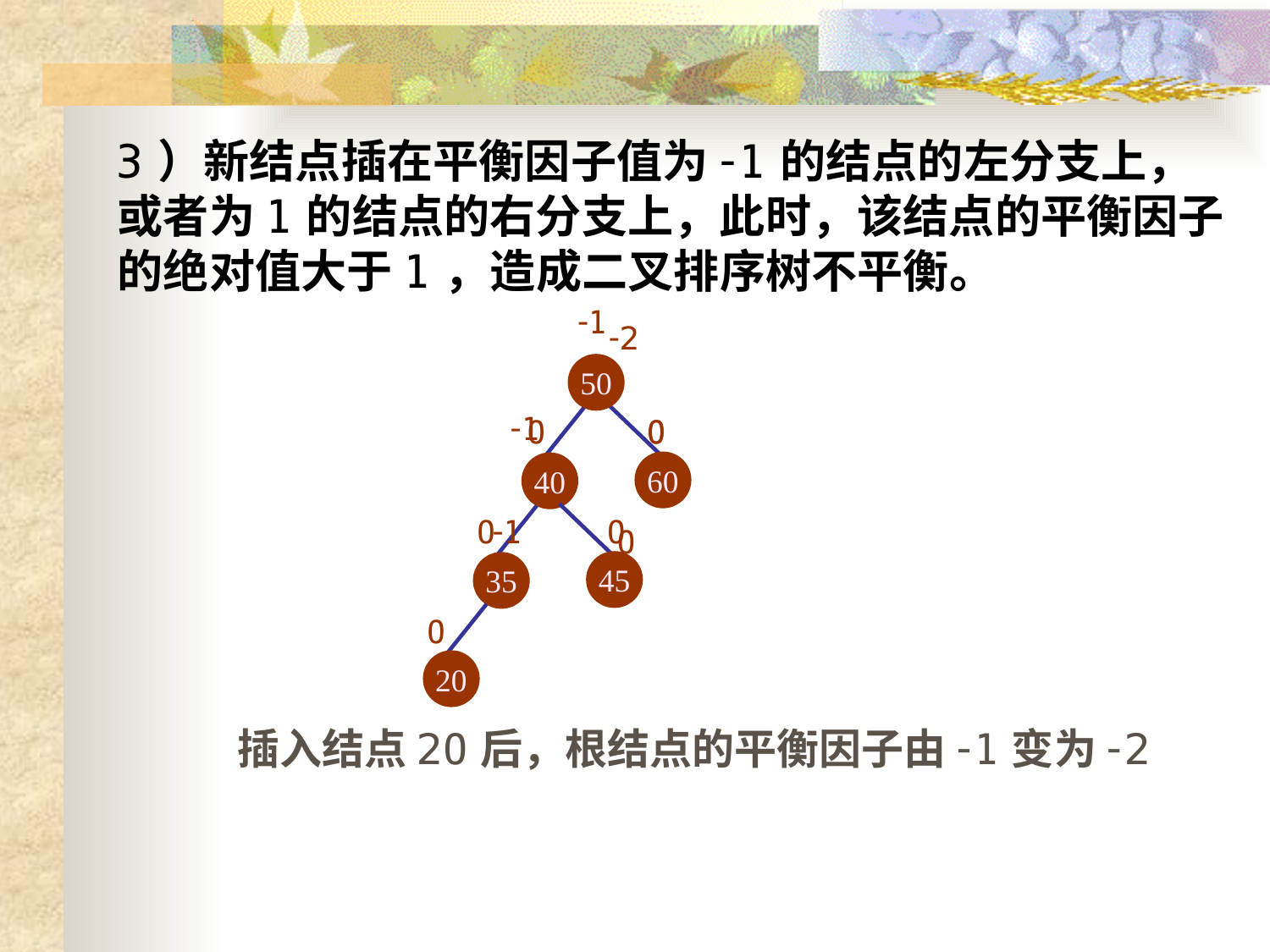

3）新结点插在平衡因子值为-1的结点的左分支上，或者为1的结点的右分支上，此时，该结点的平衡因子的绝对值大于1，造成二叉排序树不平衡。
-1
0
0
0
0
-2
-1
0
-1
0
0
50

60
40

45
35

20
插入结点20后，根结点的平衡因子由-1变为-2